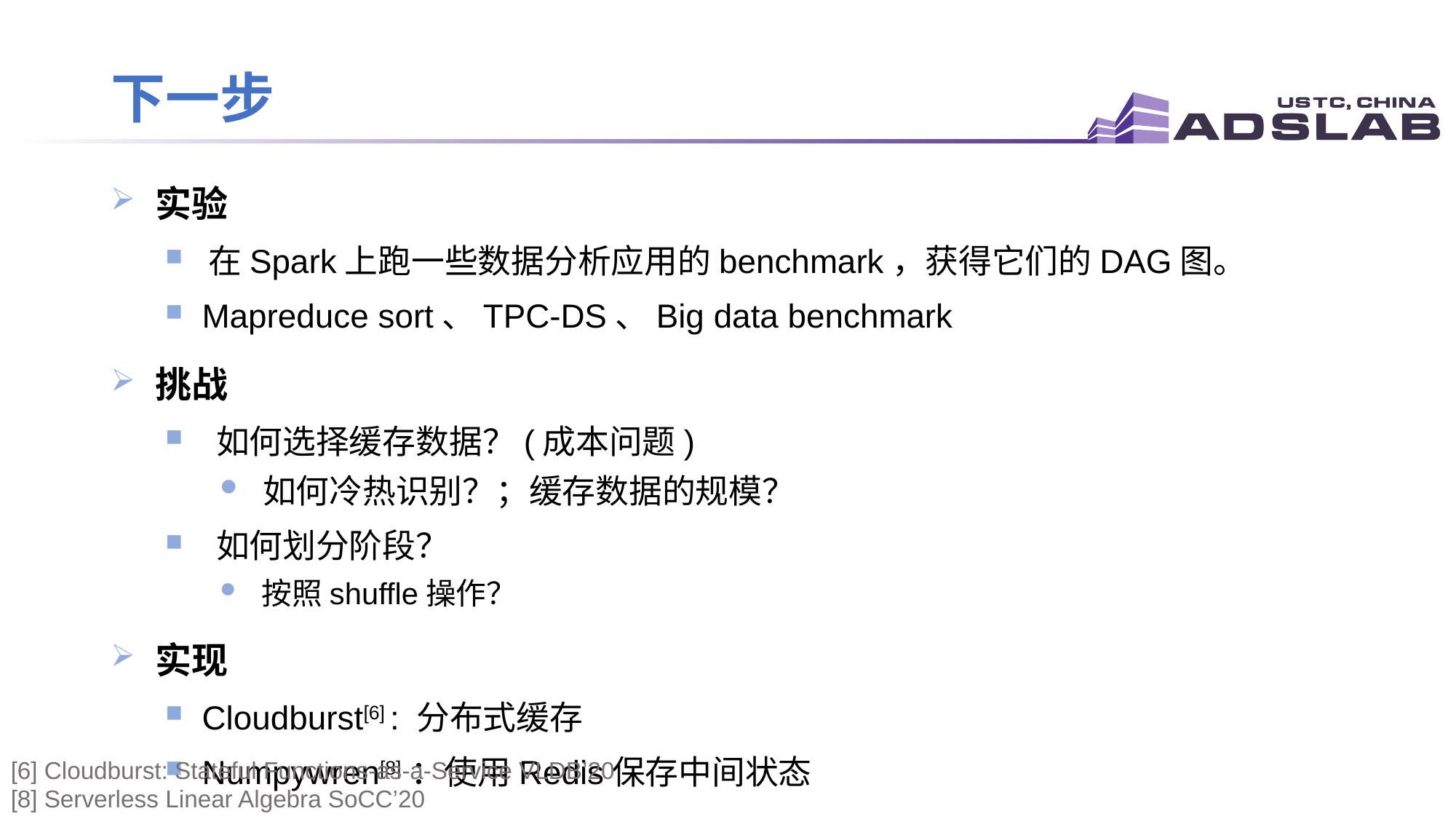

# 下一步
 实验
 在Spark上跑一些数据分析应用的benchmark，获得它们的DAG图。
 Mapreduce sort、TPC-DS、Big data benchmark
 挑战
  如何选择缓存数据？(成本问题)
 如何冷热识别？；缓存数据的规模？
  如何划分阶段？
 按照shuffle操作？
 实现
 Cloudburst[6] : 分布式缓存
 Numpywren[8] ：使用Redis保存中间状态

[6] Cloudburst: Stateful Functions-as-a-Service VLDB’20
[8] Serverless Linear Algebra SoCC’20